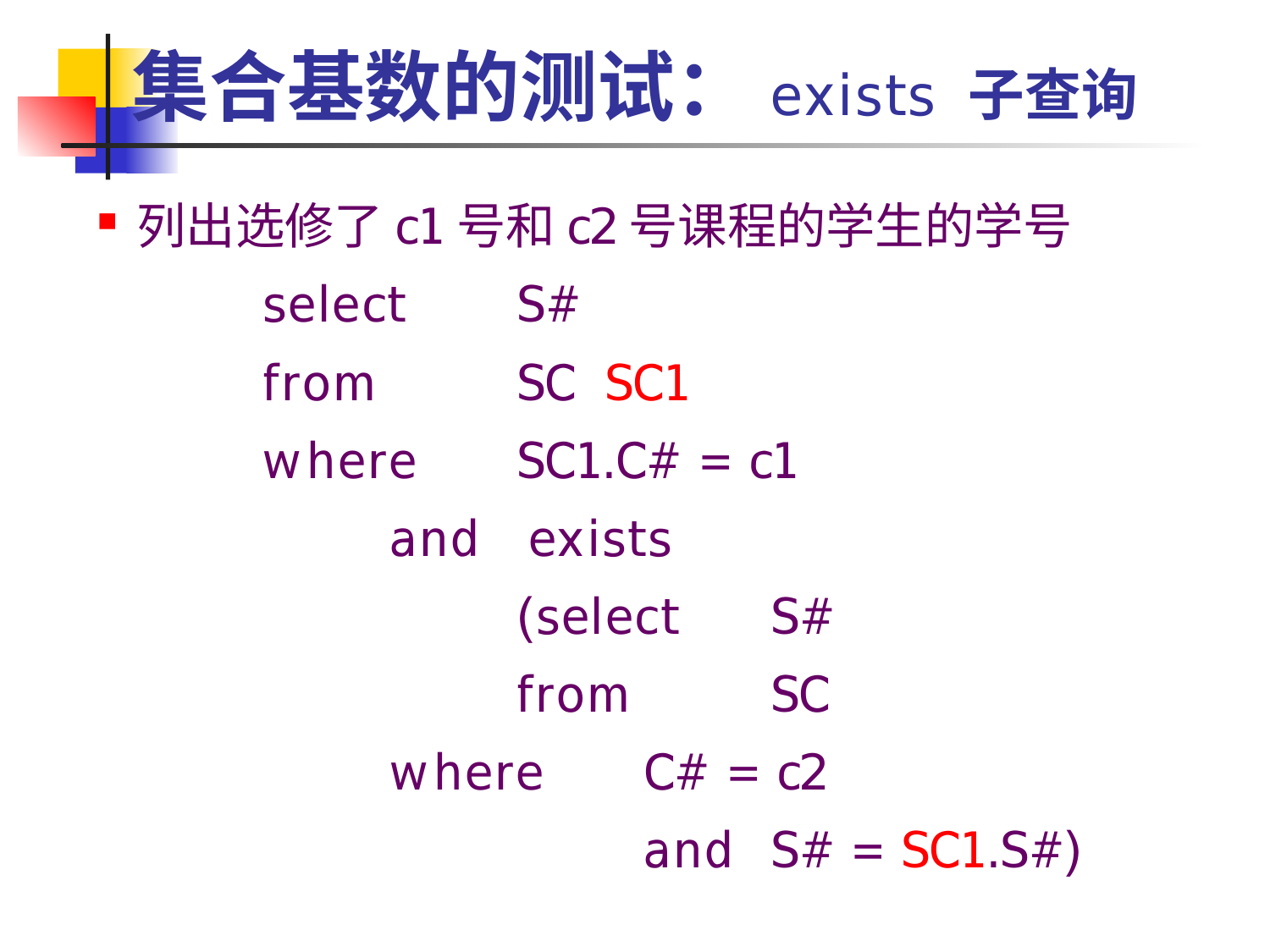

# 集合基数的测试：exists 子查询
列出选修了c1号和c2号课程的学生的学号
  		select    	S#
  		from     	SC  SC1
   	where    	SC1.C# = c1
			and   exists
				(select     	S#
				from      	SC
     		where     	C# = c2
					and	S# = SC1.S#)